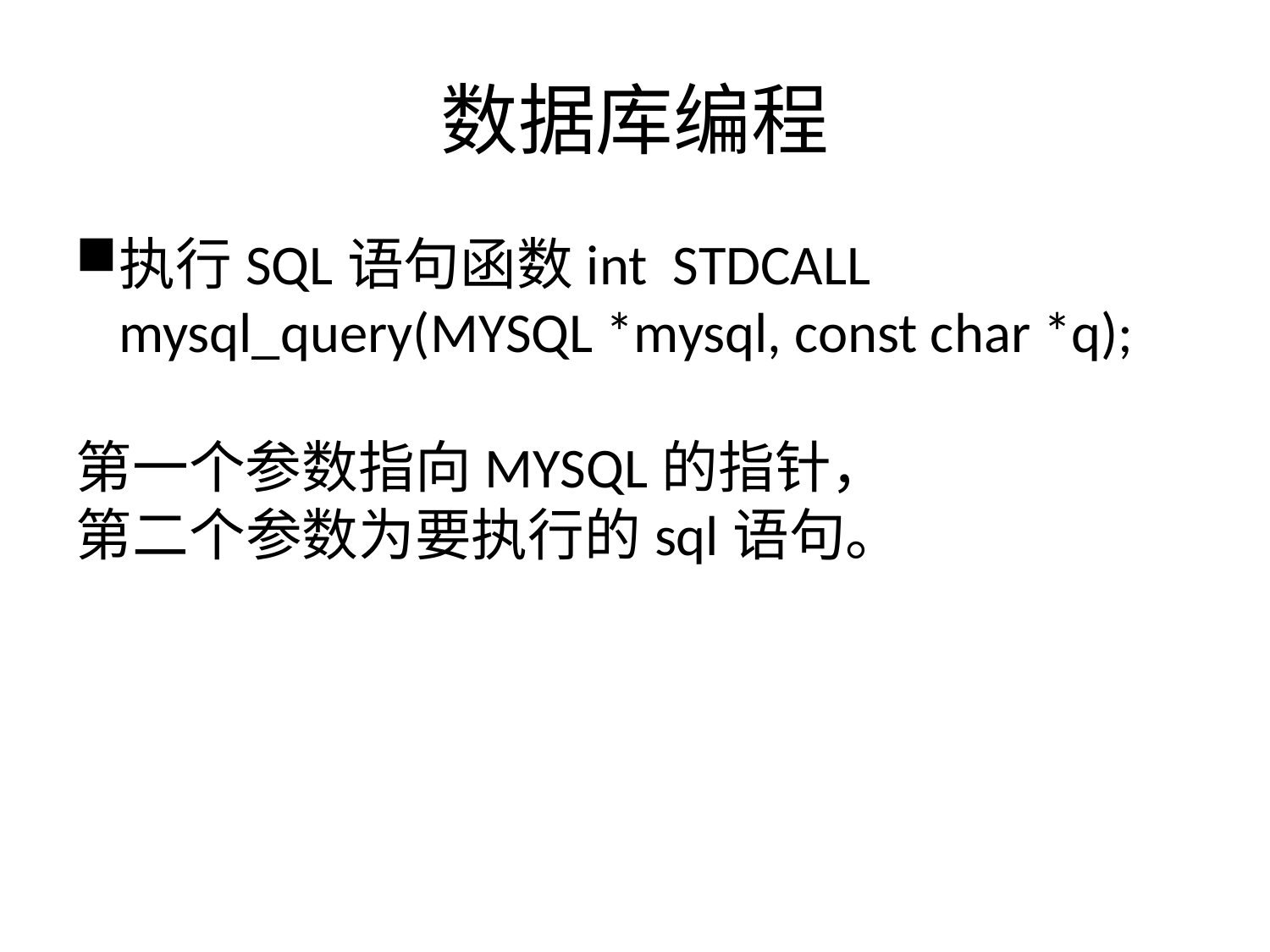

数据库编程
执行SQL语句函数int  STDCALL  mysql_query(MYSQL *mysql, const char *q);

第一个参数指向MYSQL的指针，
第二个参数为要执行的sql语句。